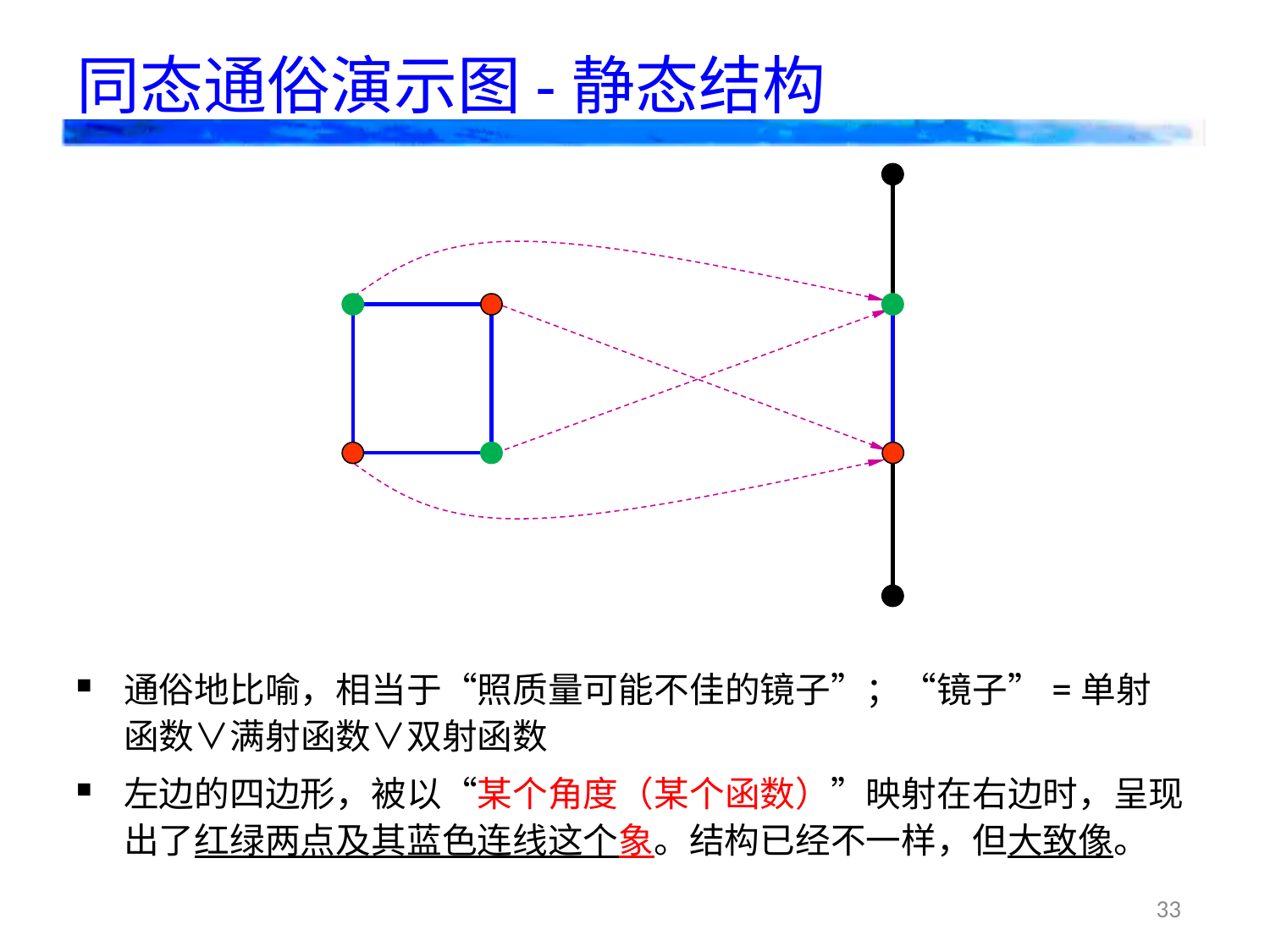

# 同态通俗演示图-静态结构

通俗地比喻，相当于“照质量可能不佳的镜子”；“镜子”=单射函数∨满射函数∨双射函数
左边的四边形，被以“某个角度（某个函数）”映射在右边时，呈现出了红绿两点及其蓝色连线这个象。结构已经不一样，但大致像。
33